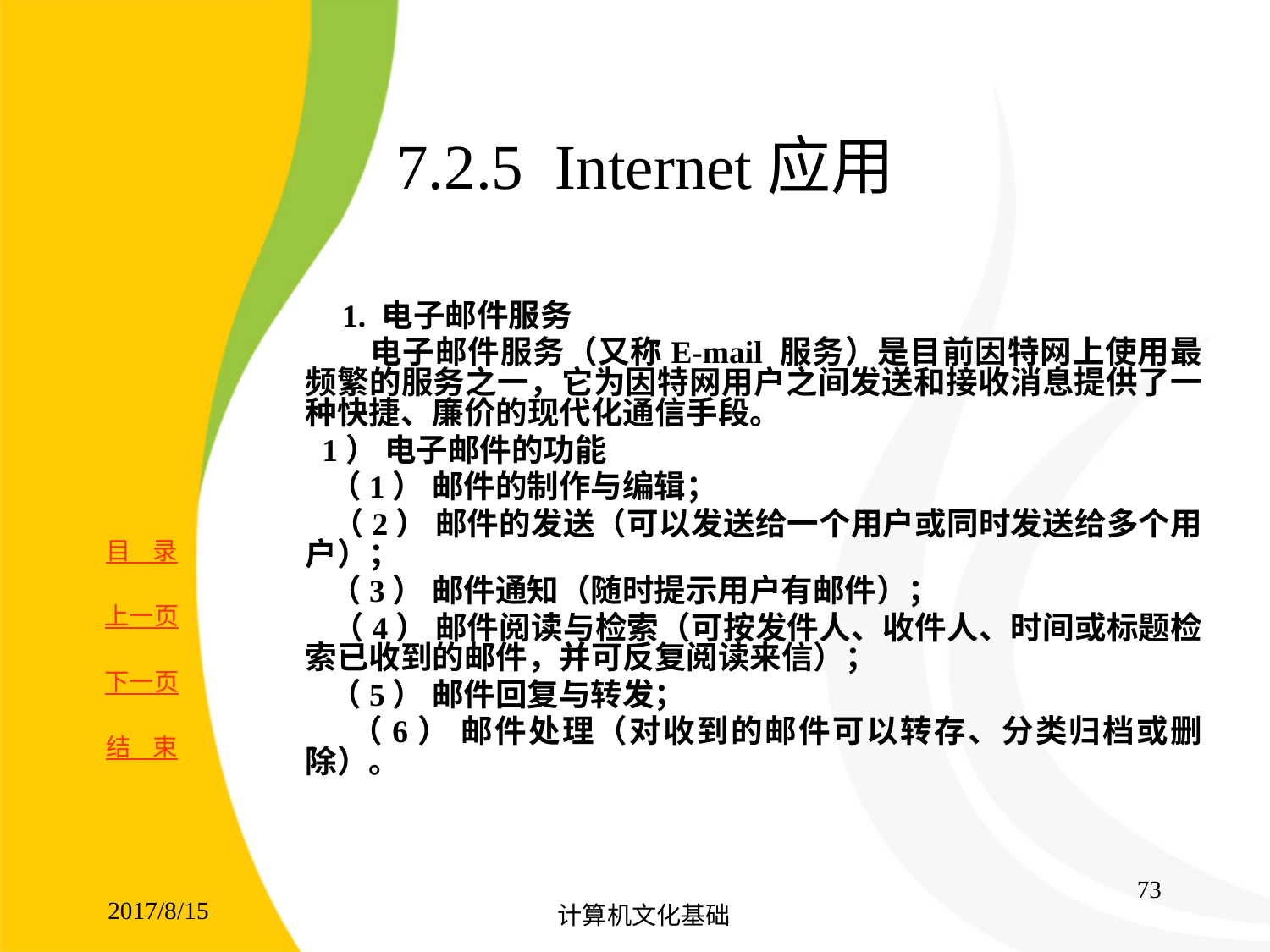

# 7.2.5  Internet应用
	      1. 电子邮件服务
             电子邮件服务（又称E-mail 服务）是目前因特网上使用最频繁的服务之一，它为因特网用户之间发送和接收消息提供了一种快捷、廉价的现代化通信手段。
        1） 电子邮件的功能
         （1） 邮件的制作与编辑；
         （2） 邮件的发送（可以发送给一个用户或同时发送给多个用户）；
         （3） 邮件通知（随时提示用户有邮件）；
         （4） 邮件阅读与检索（可按发件人、收件人、时间或标题检索已收到的邮件，并可反复阅读来信）；
         （5） 邮件回复与转发；
         （6） 邮件处理（对收到的邮件可以转存、分类归档或删除）。
73
2017/8/15